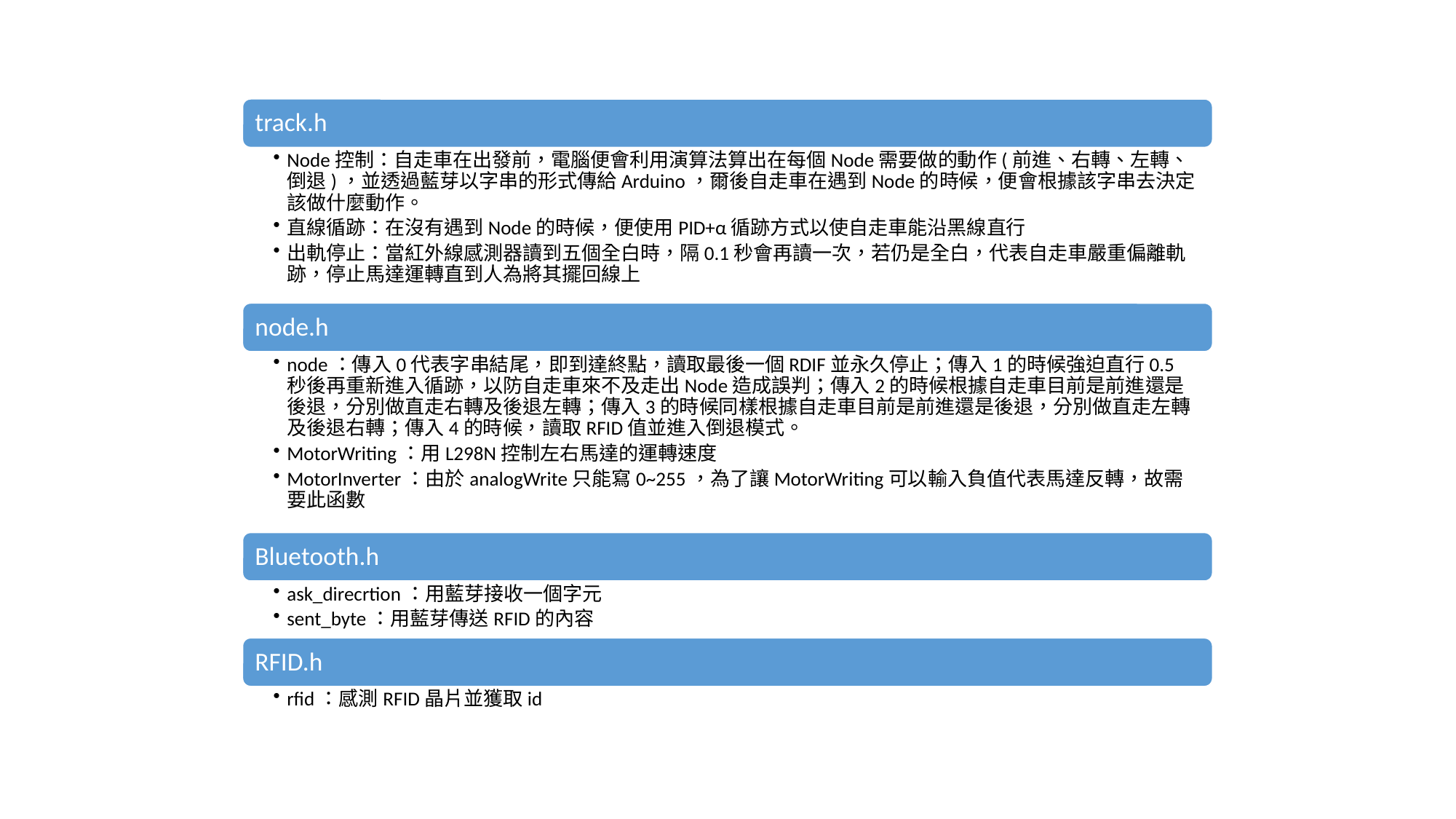

track.h
Node控制：自走車在出發前，電腦便會利用演算法算出在每個Node需要做的動作(前進、右轉、左轉、倒退)，並透過藍芽以字串的形式傳給Arduino，爾後自走車在遇到Node的時候，便會根據該字串去決定該做什麼動作。
直線循跡：在沒有遇到Node的時候，便使用PID+α循跡方式以使自走車能沿黑線直行
出軌停止：當紅外線感測器讀到五個全白時，隔0.1秒會再讀一次，若仍是全白，代表自走車嚴重偏離軌跡，停止馬達運轉直到人為將其擺回線上
node.h
node：傳入0代表字串結尾，即到達終點，讀取最後一個RDIF並永久停止；傳入1的時候強迫直行0.5秒後再重新進入循跡，以防自走車來不及走出Node造成誤判；傳入2的時候根據自走車目前是前進還是後退，分別做直走右轉及後退左轉；傳入3的時候同樣根據自走車目前是前進還是後退，分別做直走左轉及後退右轉；傳入4的時候，讀取RFID值並進入倒退模式。
MotorWriting：用L298N控制左右馬達的運轉速度
MotorInverter：由於analogWrite只能寫0~255，為了讓MotorWriting可以輸入負值代表馬達反轉，故需要此函數
Bluetooth.h
ask_direcrtion：用藍芽接收一個字元
sent_byte：用藍芽傳送RFID的內容
RFID.h
rfid：感測RFID晶片並獲取id